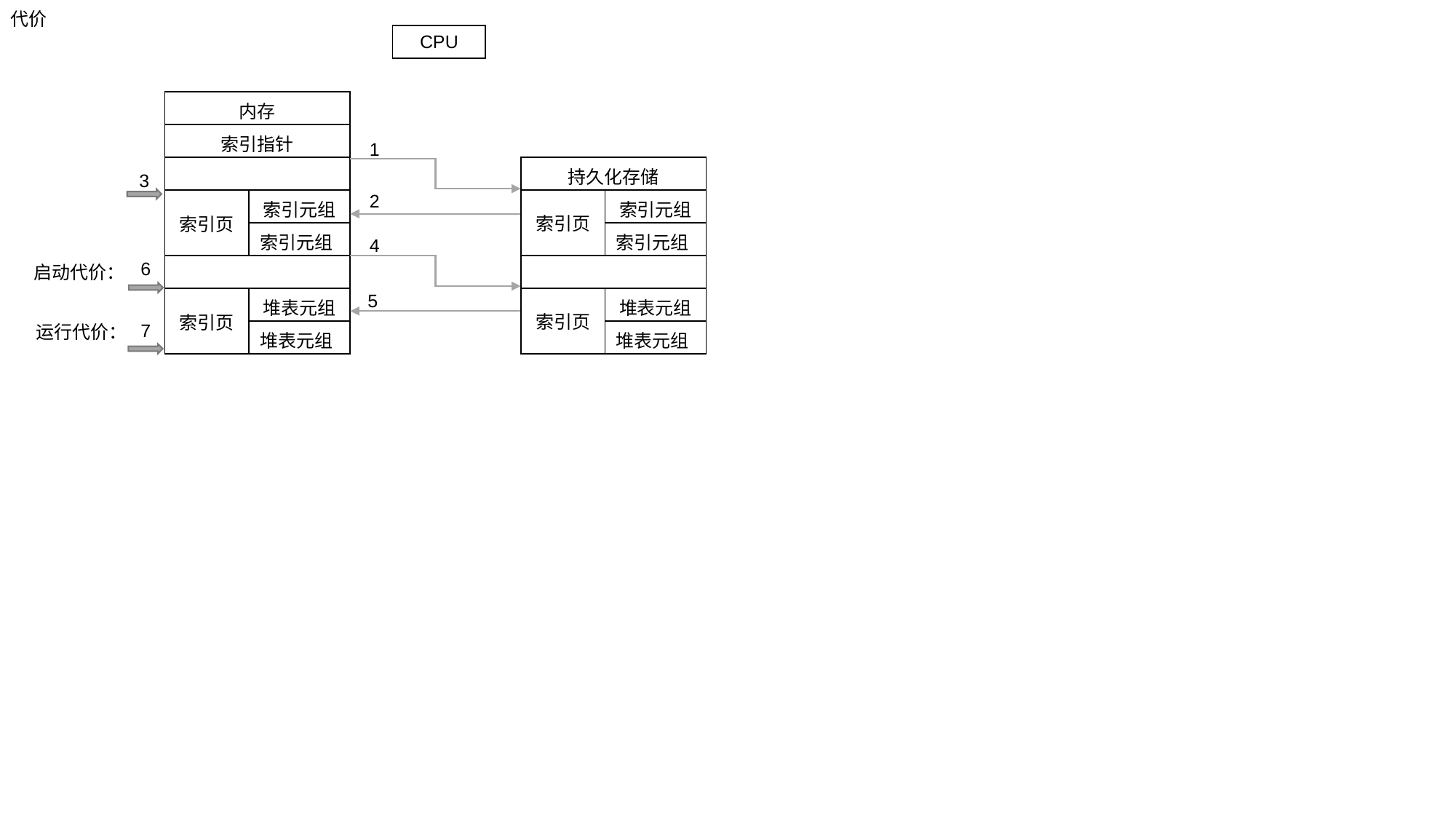

代价
| CPU |
| --- |
| 内存 |  |
| --- | --- |
| 索引指针 |  |
|  |  |
| 索引页 | 索引元组 |
|  | 索引元组 |
|  |  |
| 索引页 | 堆表元组 |
|  | 堆表元组 |
1
| 持久化存储 |  |
| --- | --- |
| 索引页 | 索引元组 |
|  | 索引元组 |
|  |  |
| 索引页 | 堆表元组 |
|  | 堆表元组 |
3
2

4
6
启动代价：

5
7
运行代价：